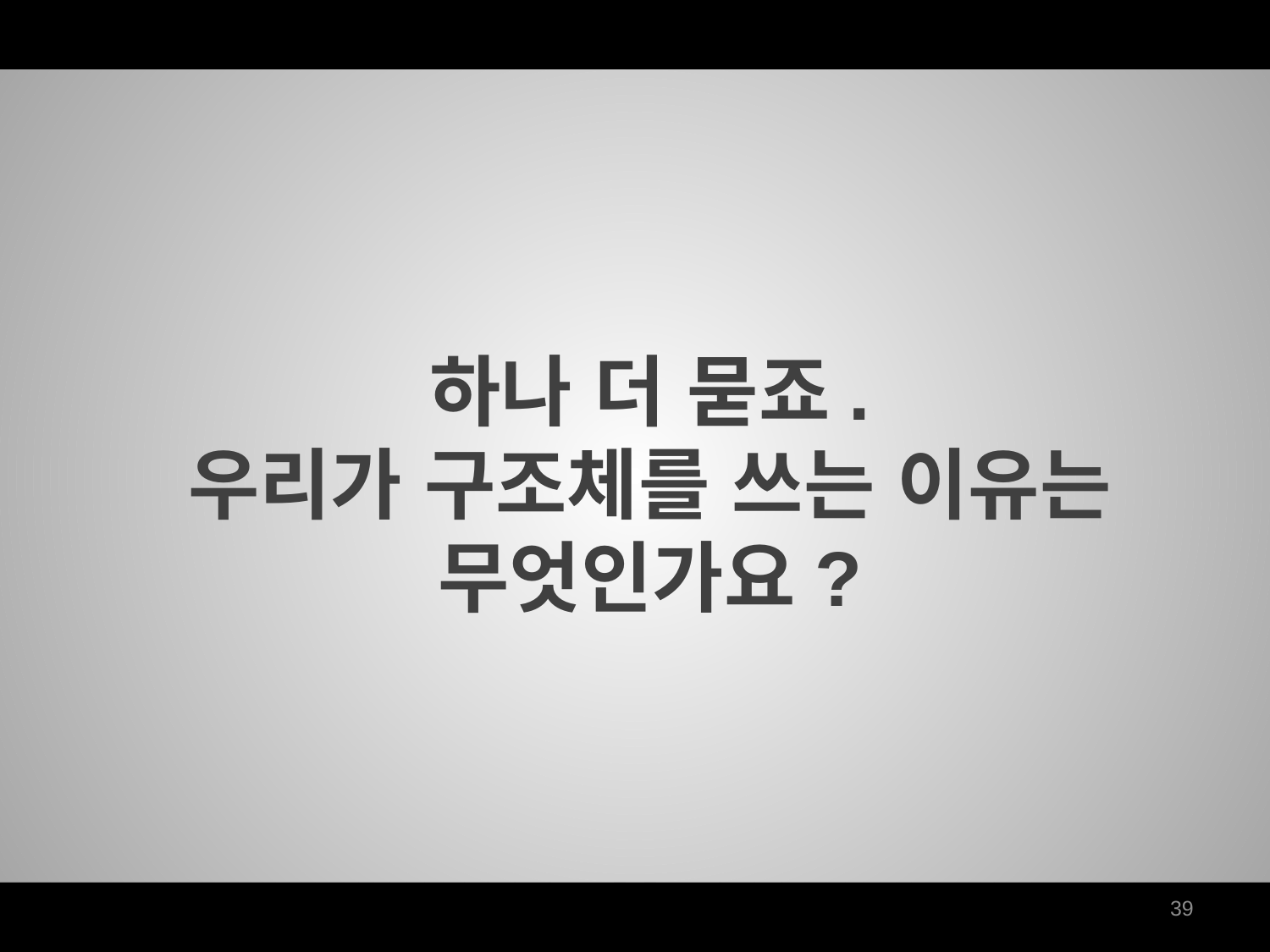

하나 더 묻죠.
우리가 구조체를 쓰는 이유는
무엇인가요?
39